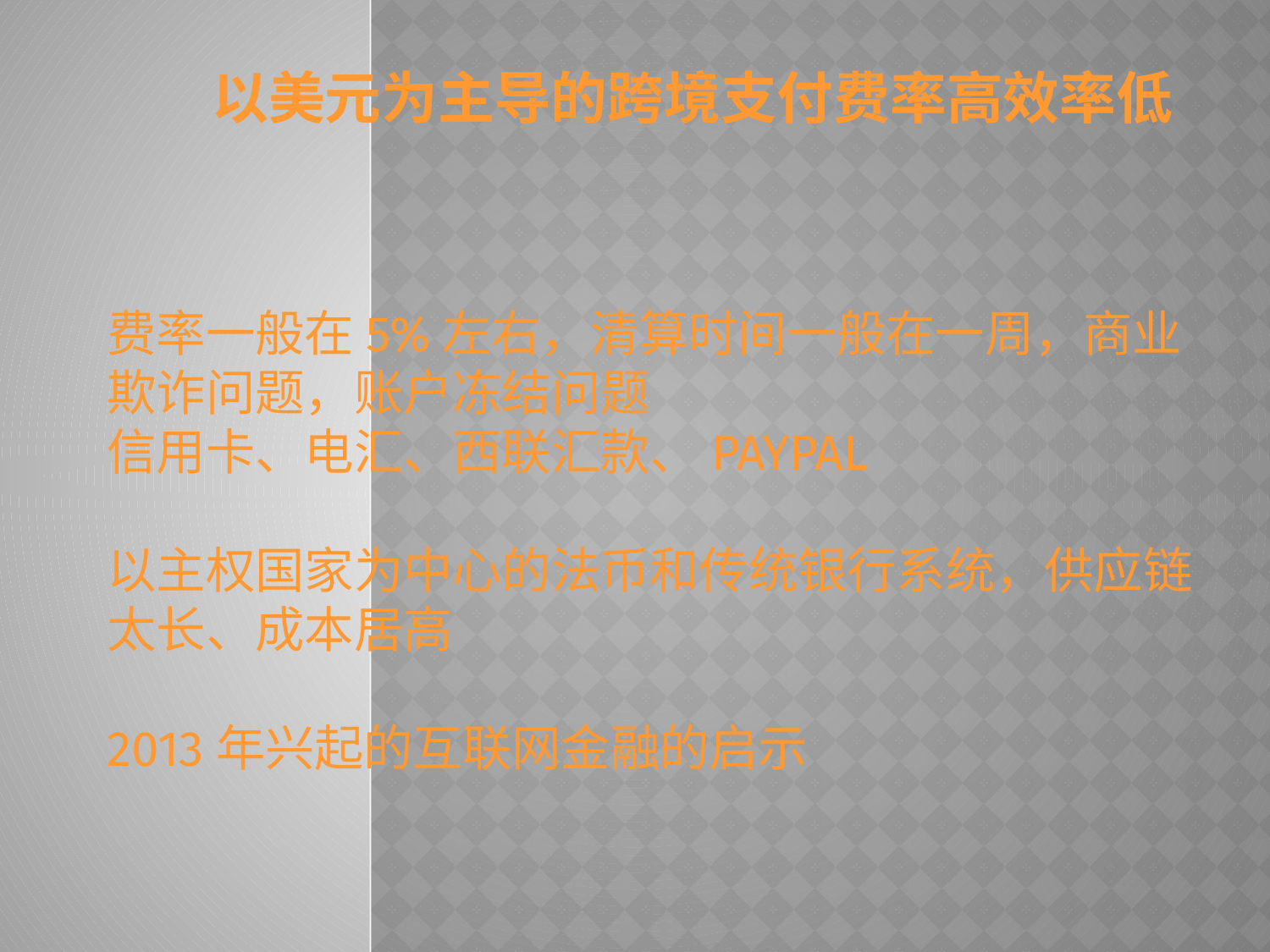

以美元为主导的跨境支付费率高效率低
费率一般在5%左右，清算时间一般在一周，商业欺诈问题，账户冻结问题
信用卡、电汇、西联汇款、PAYPAL

以主权国家为中心的法币和传统银行系统，供应链太长、成本居高

2013年兴起的互联网金融的启示